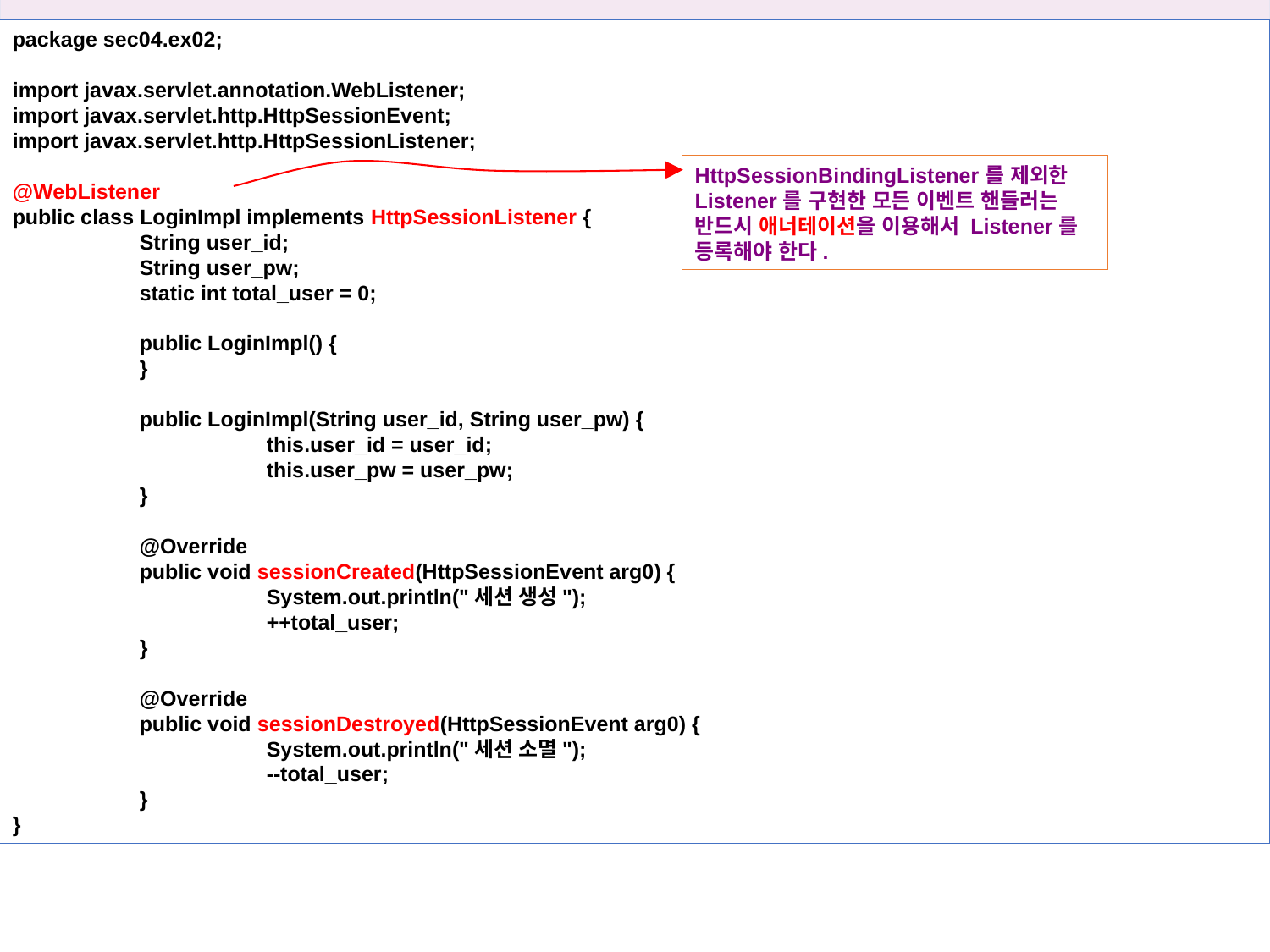

10장 서블릿의 필터와 리스너 기능
package sec04.ex02;

import javax.servlet.annotation.WebListener;
import javax.servlet.http.HttpSessionEvent;
import javax.servlet.http.HttpSessionListener;

@WebListener
public class LoginImpl implements HttpSessionListener {
	String user_id;
	String user_pw;
	static int total_user = 0;

	public LoginImpl() {
	}

	public LoginImpl(String user_id, String user_pw) {
		this.user_id = user_id;
		this.user_pw = user_pw;
	}

	@Override
	public void sessionCreated(HttpSessionEvent arg0) {
		System.out.println("세션 생성");
		++total_user;
	}

	@Override
	public void sessionDestroyed(HttpSessionEvent arg0) {
		System.out.println("세션 소멸");
		--total_user;
	}
}
10.4 여러 가지 서블릿 관련 Listener API
HttpSessionBindingListener를 제외한 Listener를 구현한 모든 이벤트 핸들러는 반드시 애너테이션을 이용해서 Listener를 등록해야 한다.